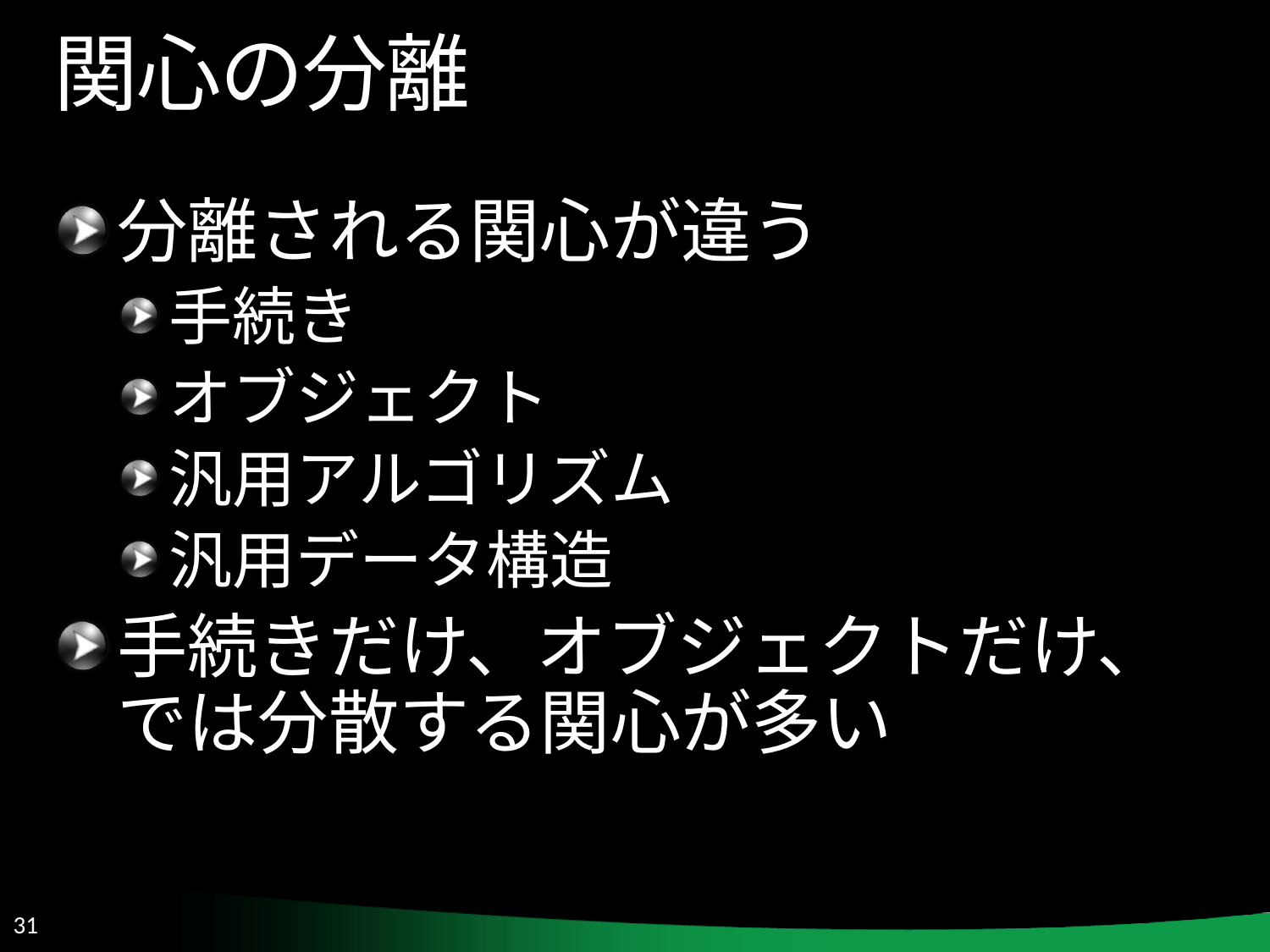

# 関心の分離
分離される関心が違う
手続き
オブジェクト
汎用アルゴリズム
汎用データ構造
手続きだけ、オブジェクトだけ、では分散する関心が多い